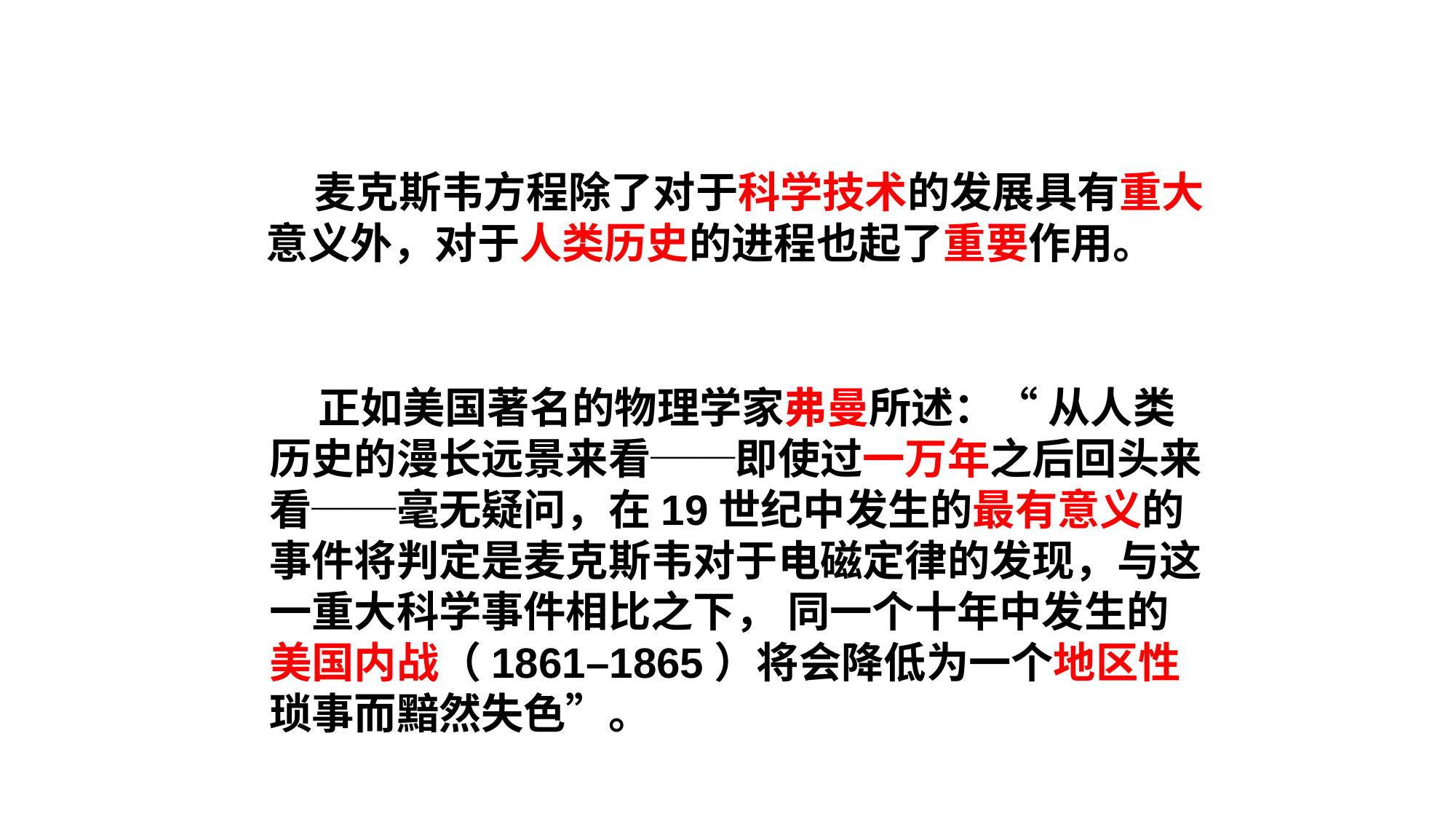

麦克斯韦方程除了对于科学技术的发展具有重大意义外，对于人类历史的进程也起了重要作用。
    正如美国著名的物理学家弗曼所述：“ 从人类历史的漫长远景来看──即使过一万年之后回头来看──毫无疑问，在19世纪中发生的最有意义的事件将判定是麦克斯韦对于电磁定律的发现，与这一重大科学事件相比之下， 同一个十年中发生的美国内战（1861–1865）将会降低为一个地区性琐事而黯然失色”。